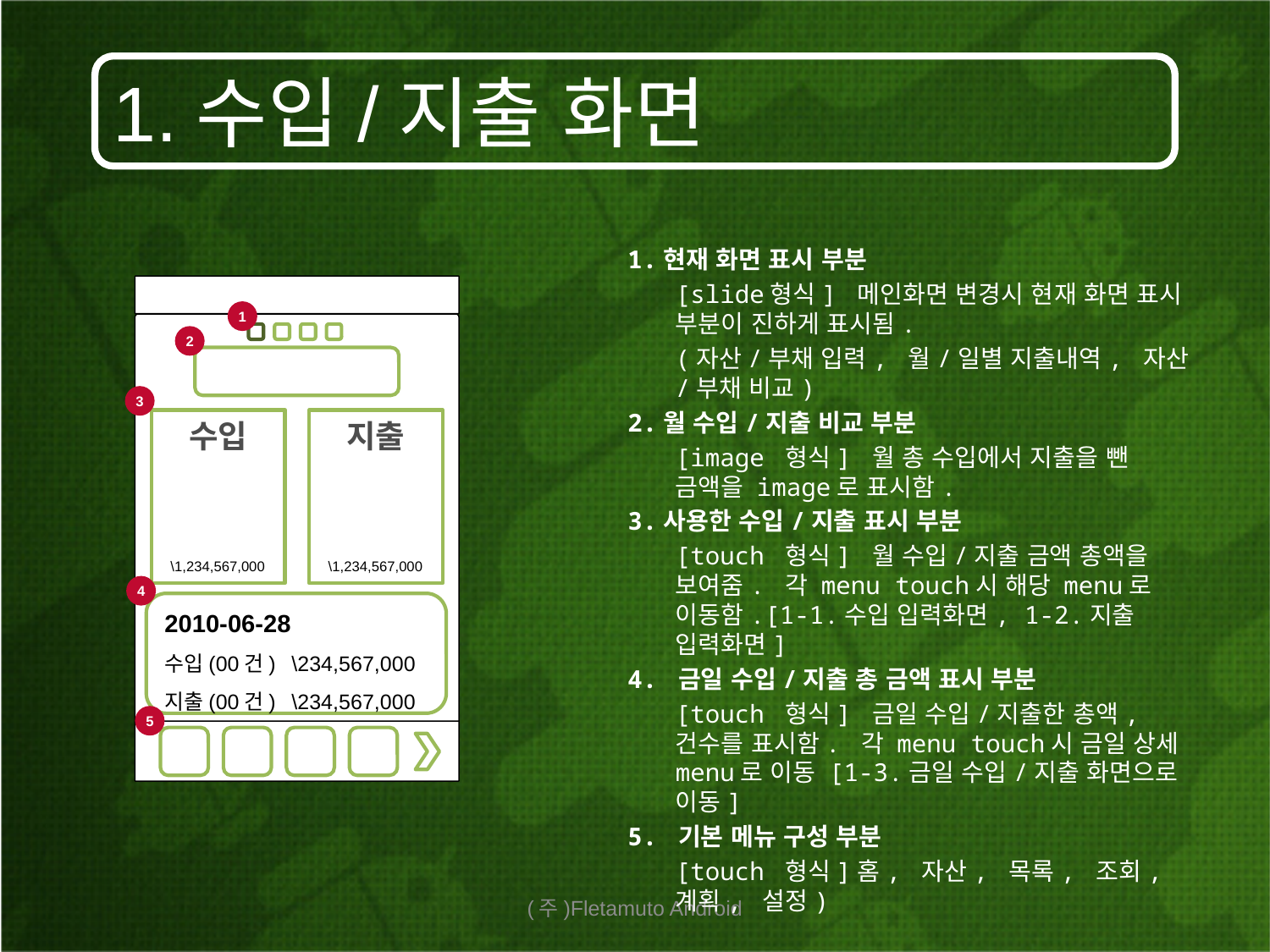

1.수입/지출 화면
1.현재 화면 표시 부분
	[slide형식] 메인화면 변경시 현재 화면 표시 부분이 진하게 표시됨.
	(자산/부채 입력, 월/일별 지출내역, 자산/부채 비교)
2.월 수입/지출 비교 부분
	[image 형식] 월 총 수입에서 지출을 뺀 금액을 image로 표시함.
3.사용한 수입/지출 표시 부분
	[touch 형식] 월 수입/지출 금액 총액을 보여줌. 각 menu touch시 해당 menu로 이동함.[1-1.수입 입력화면, 1-2.지출 입력화면]
4. 금일 수입/지출 총 금액 표시 부분
	[touch 형식] 금일 수입/지출한 총액, 건수를 표시함. 각 menu touch시 금일 상세 menu로 이동 [1-3.금일 수입/지출 화면으로 이동]
5. 기본 메뉴 구성 부분
	[touch 형식]홈, 자산, 목록, 조회, 계획, 설정)

수입
지출
\1,234,567,000
\1,234,567,000
2010-06-28
수입(00건)	\234,567,000
지출(00건)	\234,567,000

1
2
3
4
5
(주)Fletamuto Android